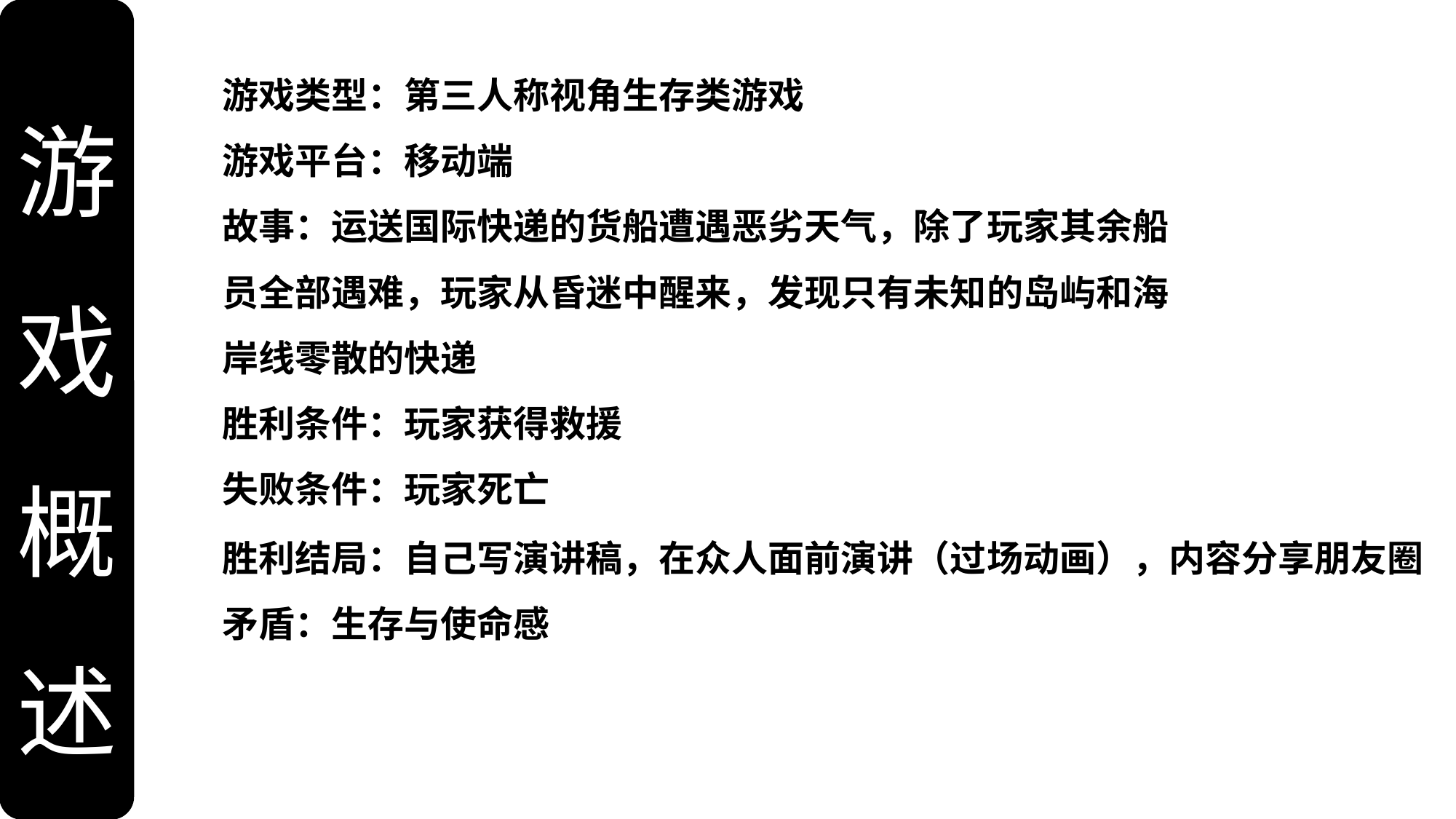

游
戏
概
述
游戏类型：第三人称视角生存类游戏
游戏平台：移动端
故事：运送国际快递的货船遭遇恶劣天气，除了玩家其余船员全部遇难，玩家从昏迷中醒来，发现只有未知的岛屿和海岸线零散的快递
胜利条件：玩家获得救援
失败条件：玩家死亡
胜利结局：自己写演讲稿，在众人面前演讲（过场动画），内容分享朋友圈
矛盾：生存与使命感